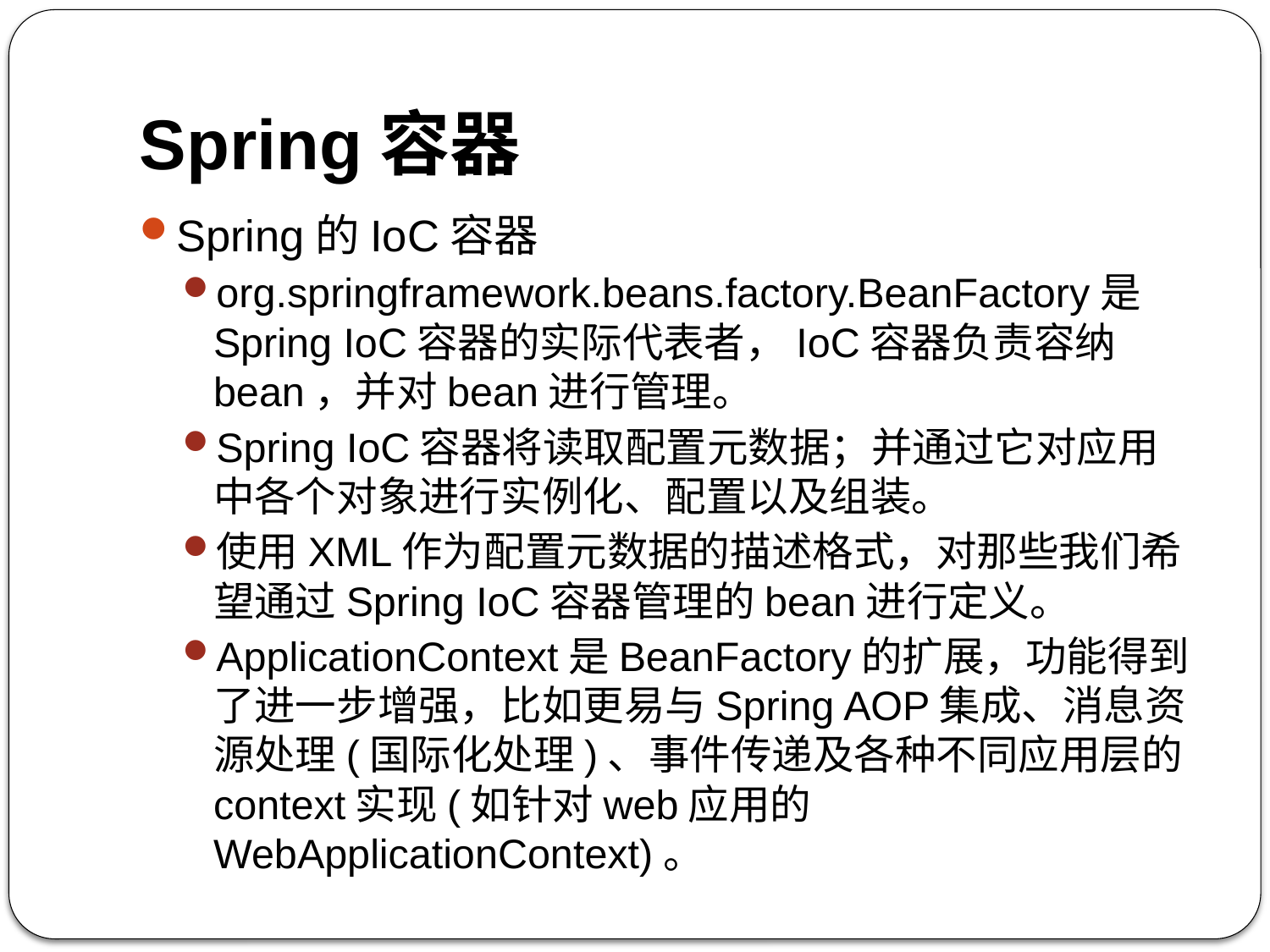

# Spring容器
Spring的IoC容器
org.springframework.beans.factory.BeanFactory是Spring IoC容器的实际代表者，IoC容器负责容纳bean，并对bean进行管理。
Spring IoC容器将读取配置元数据；并通过它对应用中各个对象进行实例化、配置以及组装。
使用XML作为配置元数据的描述格式，对那些我们希望通过Spring IoC容器管理的bean进行定义。
ApplicationContext是BeanFactory的扩展，功能得到了进一步增强，比如更易与Spring AOP集成、消息资源处理(国际化处理)、事件传递及各种不同应用层的context实现(如针对web应用的WebApplicationContext)。